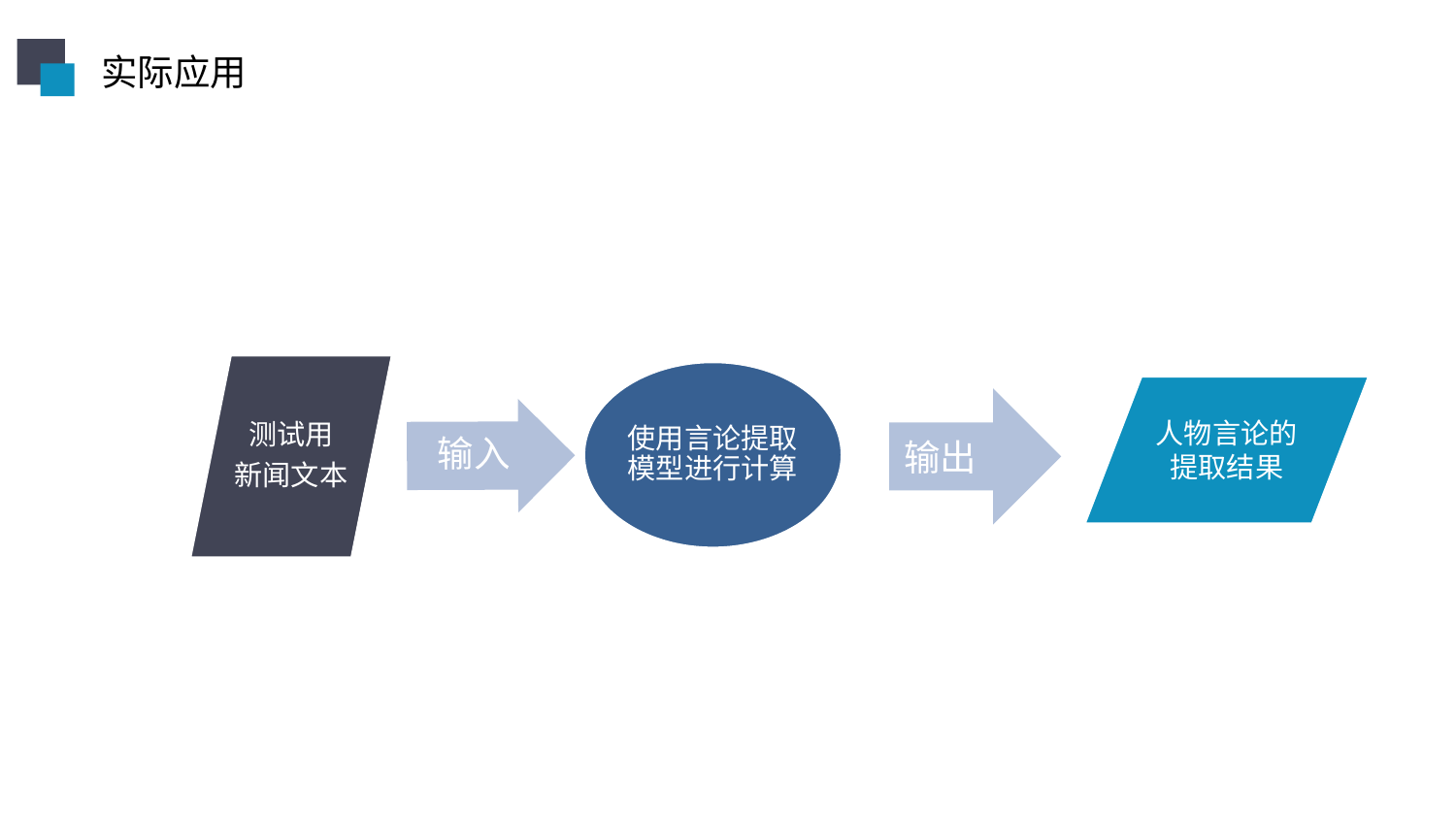

实际应用
测试用
新闻文本
输入
使用言论提取模型进行计算
人物言论的提取结果
输出